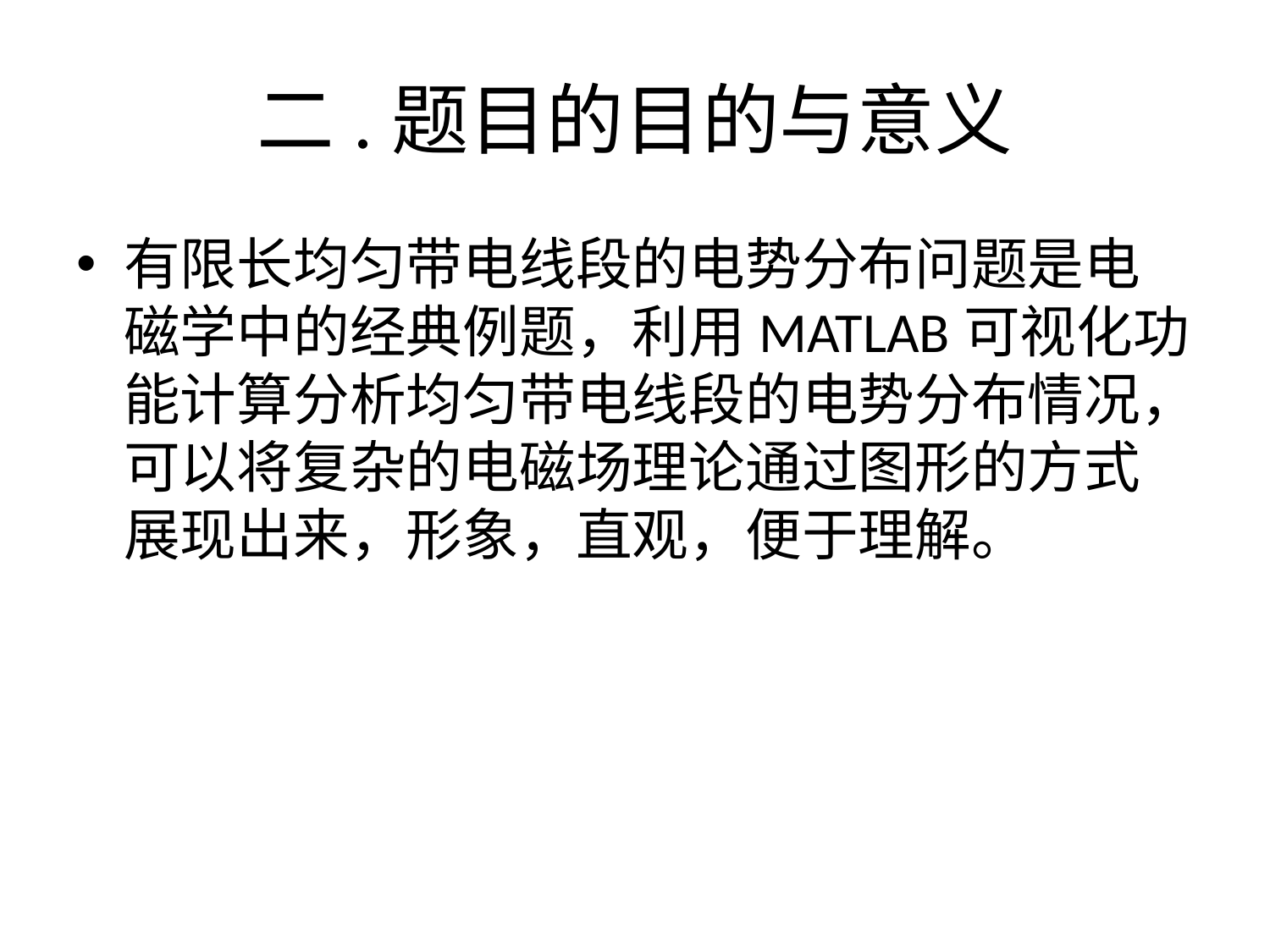

# 二.题目的目的与意义
有限长均匀带电线段的电势分布问题是电磁学中的经典例题，利用MATLAB可视化功能计算分析均匀带电线段的电势分布情况，可以将复杂的电磁场理论通过图形的方式展现出来，形象，直观，便于理解。